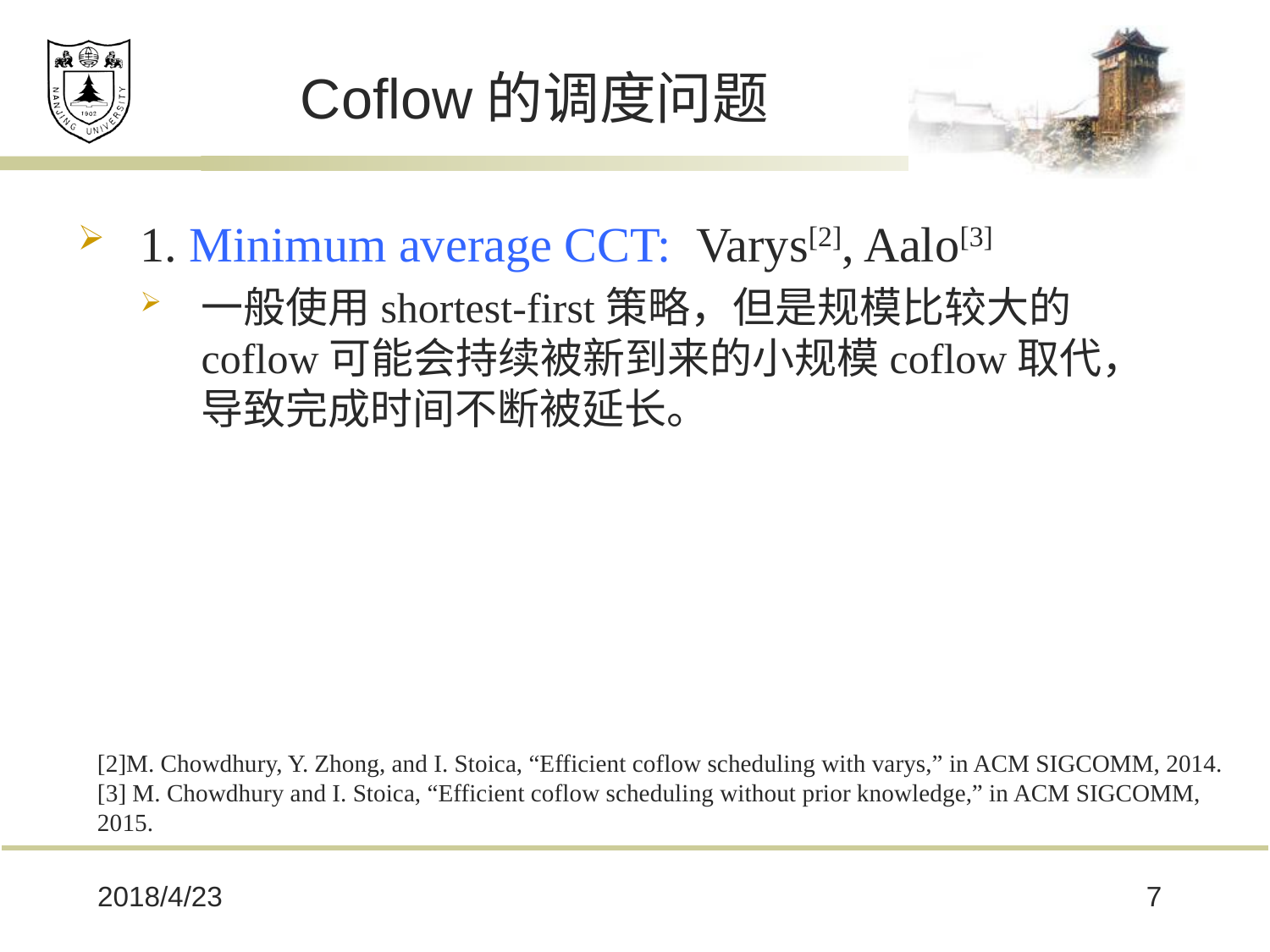

# Coflow的调度问题
1. Minimum average CCT:  Varys[2], Aalo[3]
一般使用shortest-first策略，但是规模比较大的coflow可能会持续被新到来的小规模coflow取代，导致完成时间不断被延长。
[2]M. Chowdhury, Y. Zhong, and I. Stoica, “Efficient coflow scheduling with varys,” in ACM SIGCOMM, 2014.
[3] M. Chowdhury and I. Stoica, “Efficient coflow scheduling without prior knowledge,” in ACM SIGCOMM, 2015.
2018/4/23
7